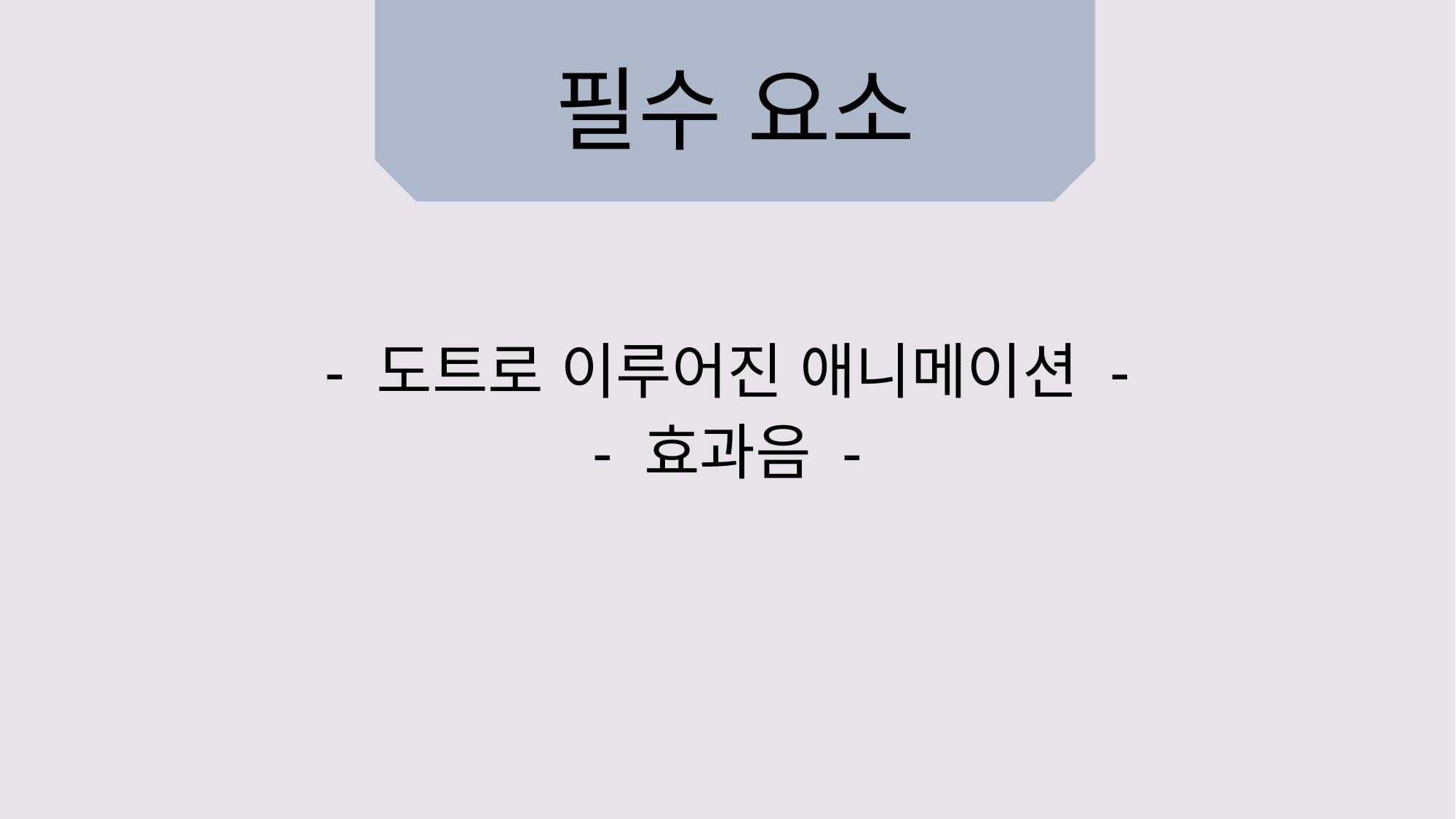

# 필수 요소
- 도트로 이루어진 애니메이션 -
- 효과음 -